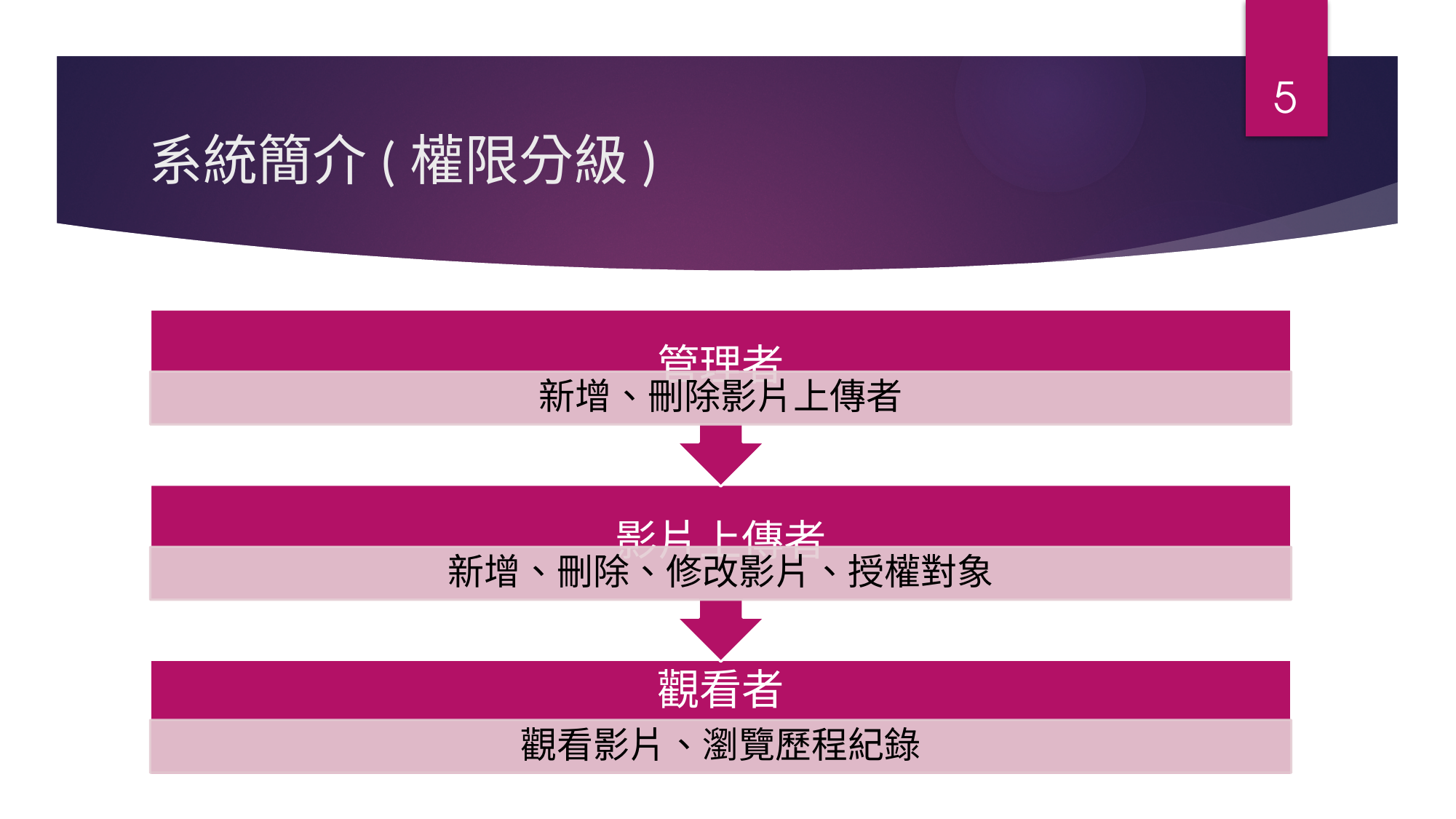

5
# 系統簡介(權限分級)
觀看者
觀看影片、瀏覽歷程紀錄
影片上傳者
新增、刪除、修改影片、授權對象
管理者
新增、刪除影片上傳者